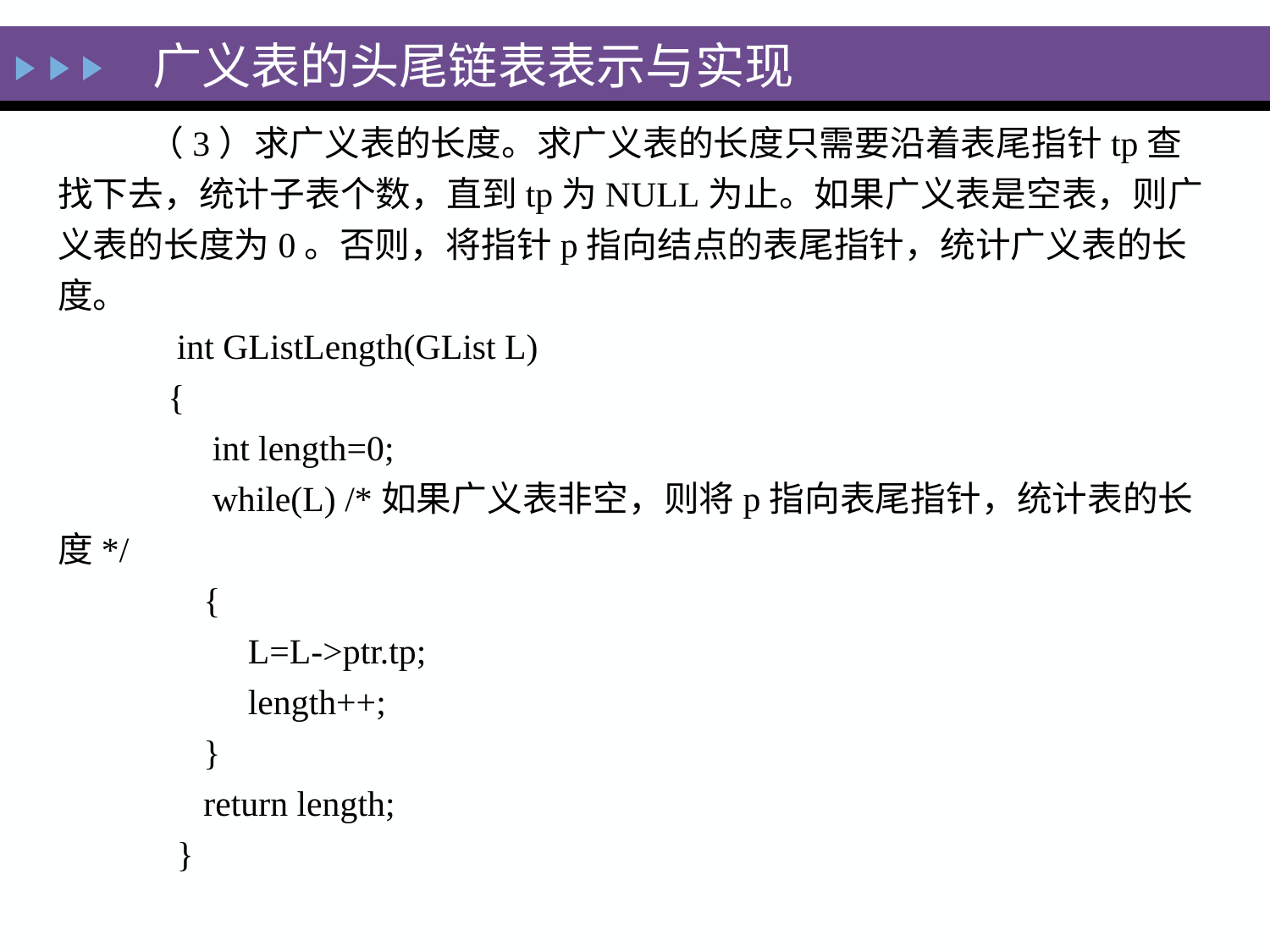

# 广义表的头尾链表表示与实现
 （3）求广义表的长度。求广义表的长度只需要沿着表尾指针tp查找下去，统计子表个数，直到tp为NULL为止。如果广义表是空表，则广义表的长度为0。否则，将指针p指向结点的表尾指针，统计广义表的长度。
     int GListLength(GList L)
    {
         int length=0;
         while(L) /*如果广义表非空，则将p指向表尾指针，统计表的长度*/
        {
             L=L->ptr.tp;
             length++;
        }
        return length;
     }